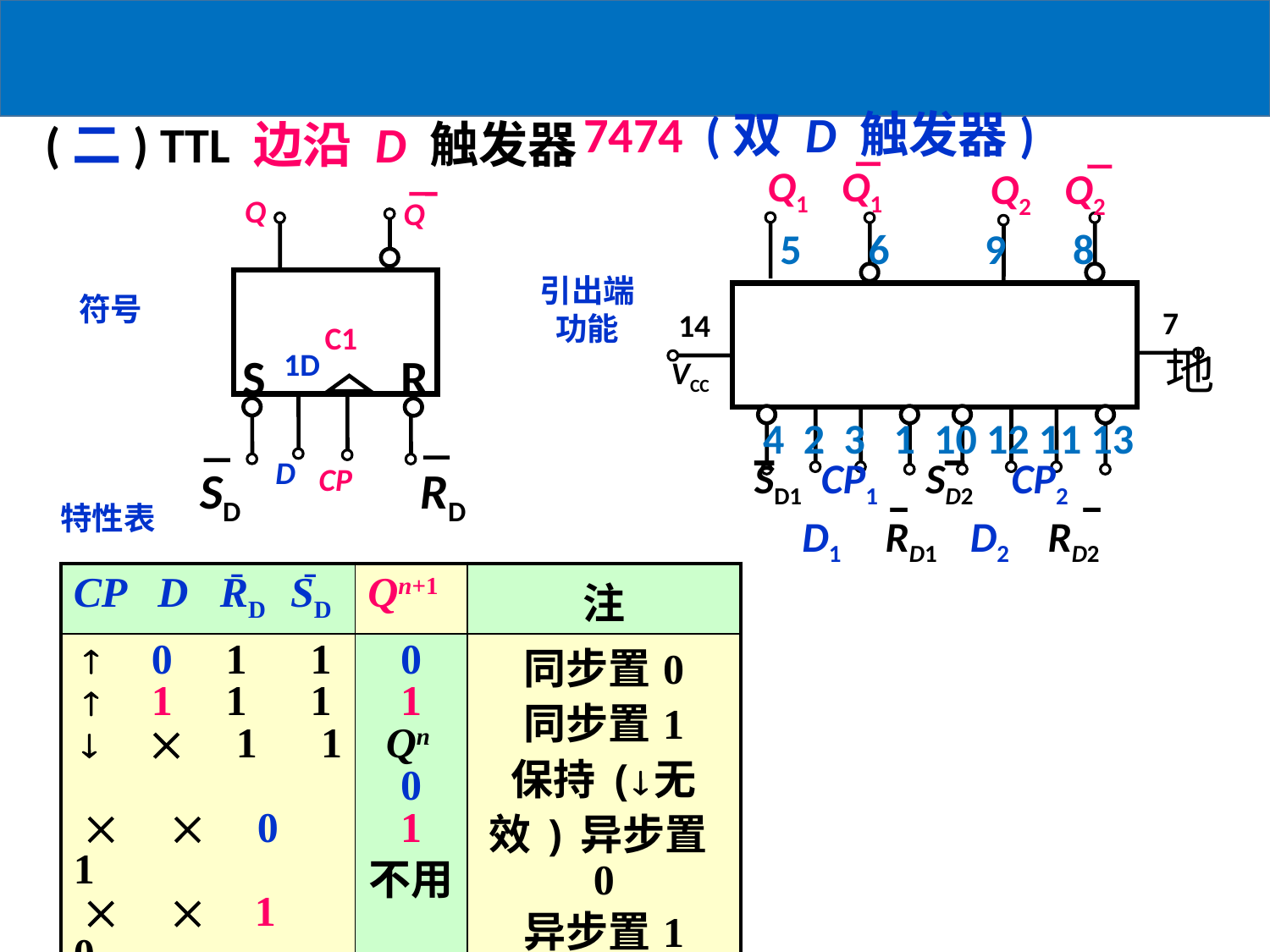

7474  (双 D 触发器)
(二) TTL 边沿 D 触发器
Q1      Q1
Q2      Q2

5       6          9       8

7
14

地
VCC
4  2  3   1  10 12 11 13

 –             –
SD1  CP1     SD2    CP2
     D1        RD1      D2       RD2
  –               –
Q
Q

C1
1D
 S            R

D
CP
SD                RD

引出端
功能
符号
特性表
 –        –
| CP D RD SD | Qn+1 | 注 |
| --- | --- | --- |
| ↑ 0 1 1 ↑ 1 1 1 ↓ × 1 1 × × 0 1 × × 1 0 × × 1 1 | 0 1 Qn 0 1 不用 | 同步置0 同步置1 保持(↓无效)异步置0 异步置1 不允许 |